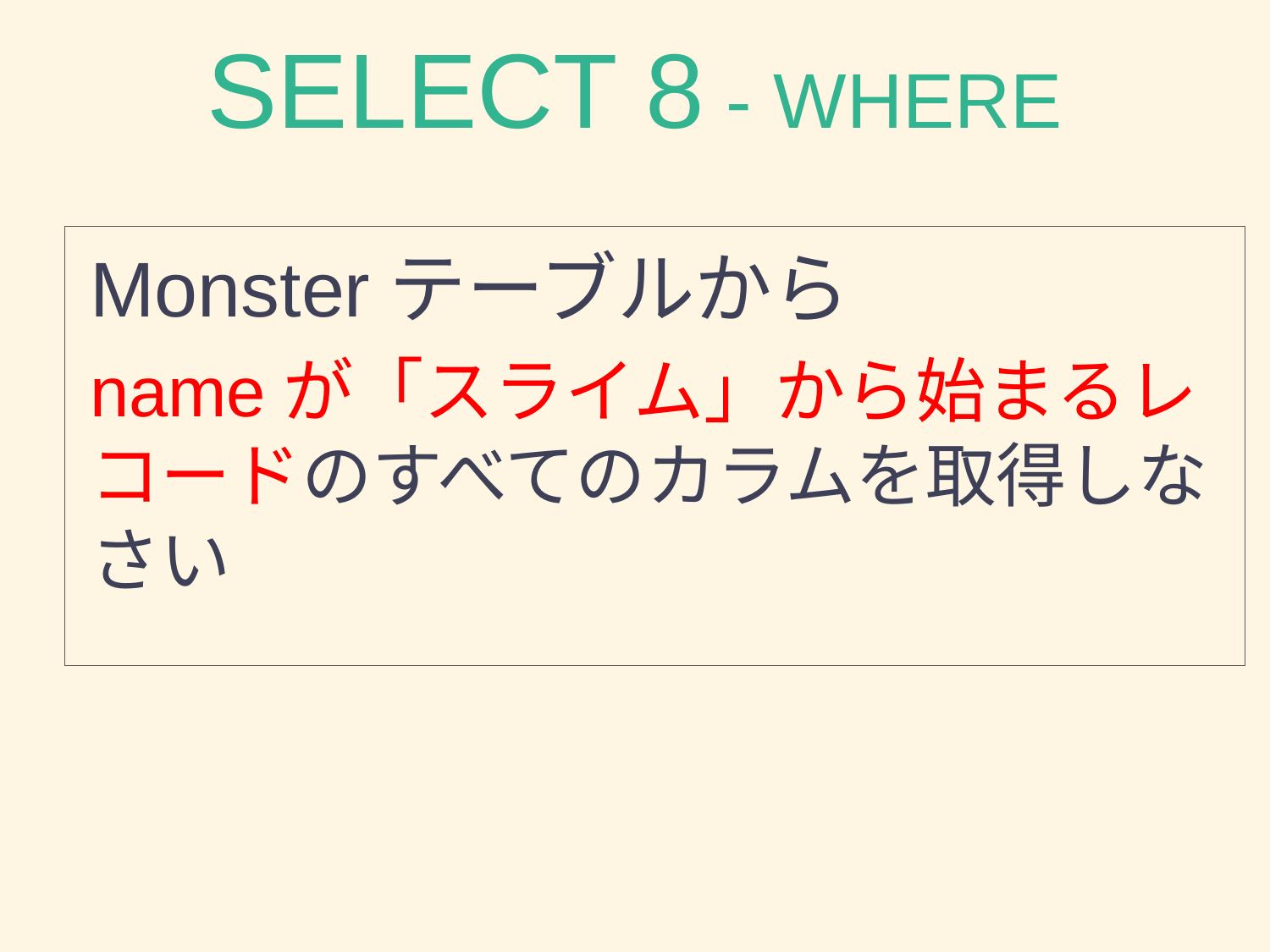

# SELECT 8 - WHERE
Monsterテーブルから
nameが「スライム」から始まるレコードのすべてのカラムを取得しなさい